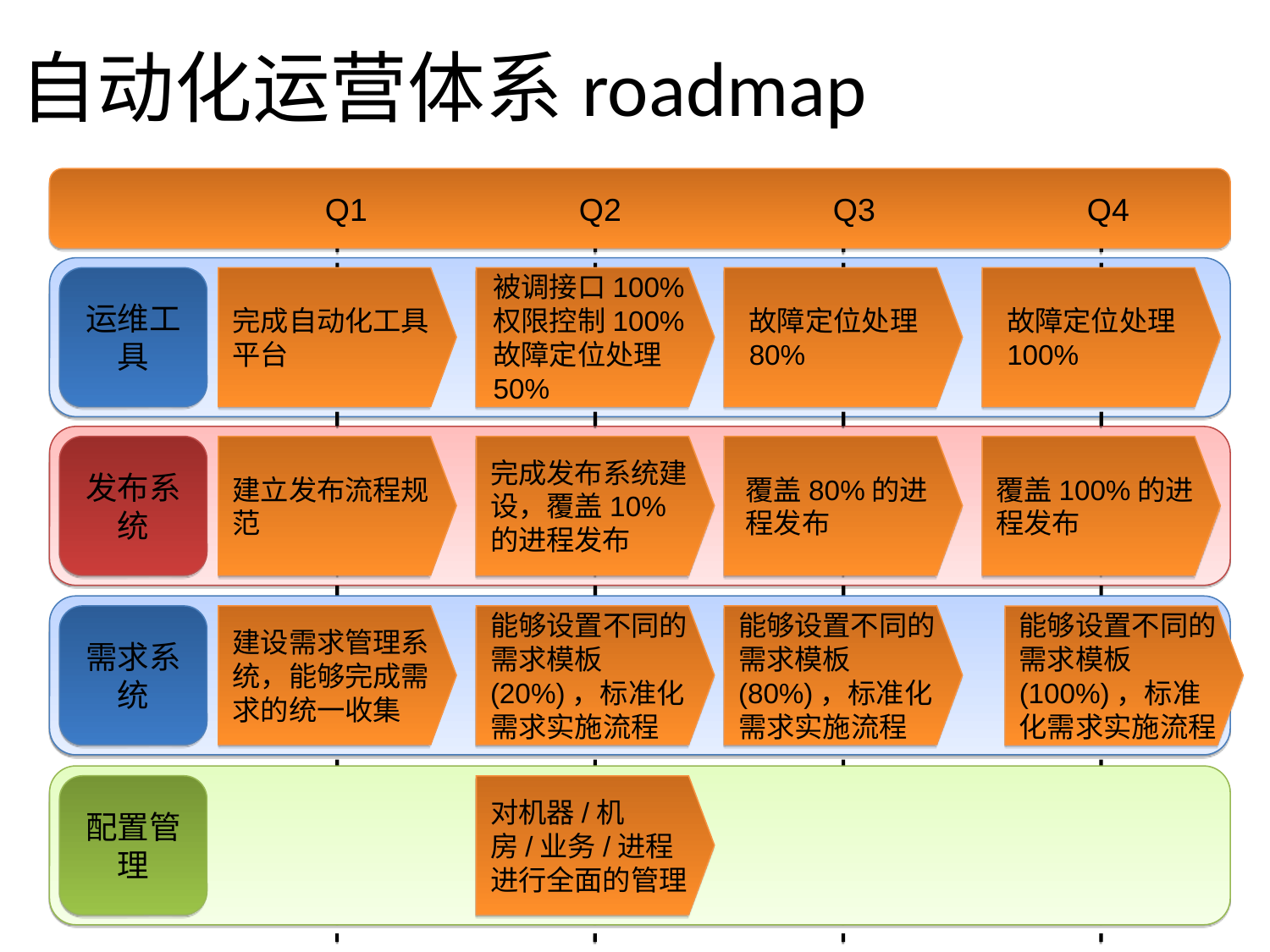

自动化运营体系roadmap
		Q1		Q2		Q3		Q4

运维工具
完成自动化工具平台
被调接口100%
权限控制100%
故障定位处理50%
故障定位处理80%
故障定位处理100%

发布系统
建立发布流程规范
完成发布系统建设，覆盖10%的进程发布
覆盖80%的进程发布
覆盖100%的进程发布

需求系统
建设需求管理系统，能够完成需求的统一收集
能够设置不同的需求模板(20%)，标准化需求实施流程
能够设置不同的需求模板(80%)，标准化需求实施流程
能够设置不同的需求模板(100%)，标准化需求实施流程

配置管理
对机器/机房/业务/进程进行全面的管理